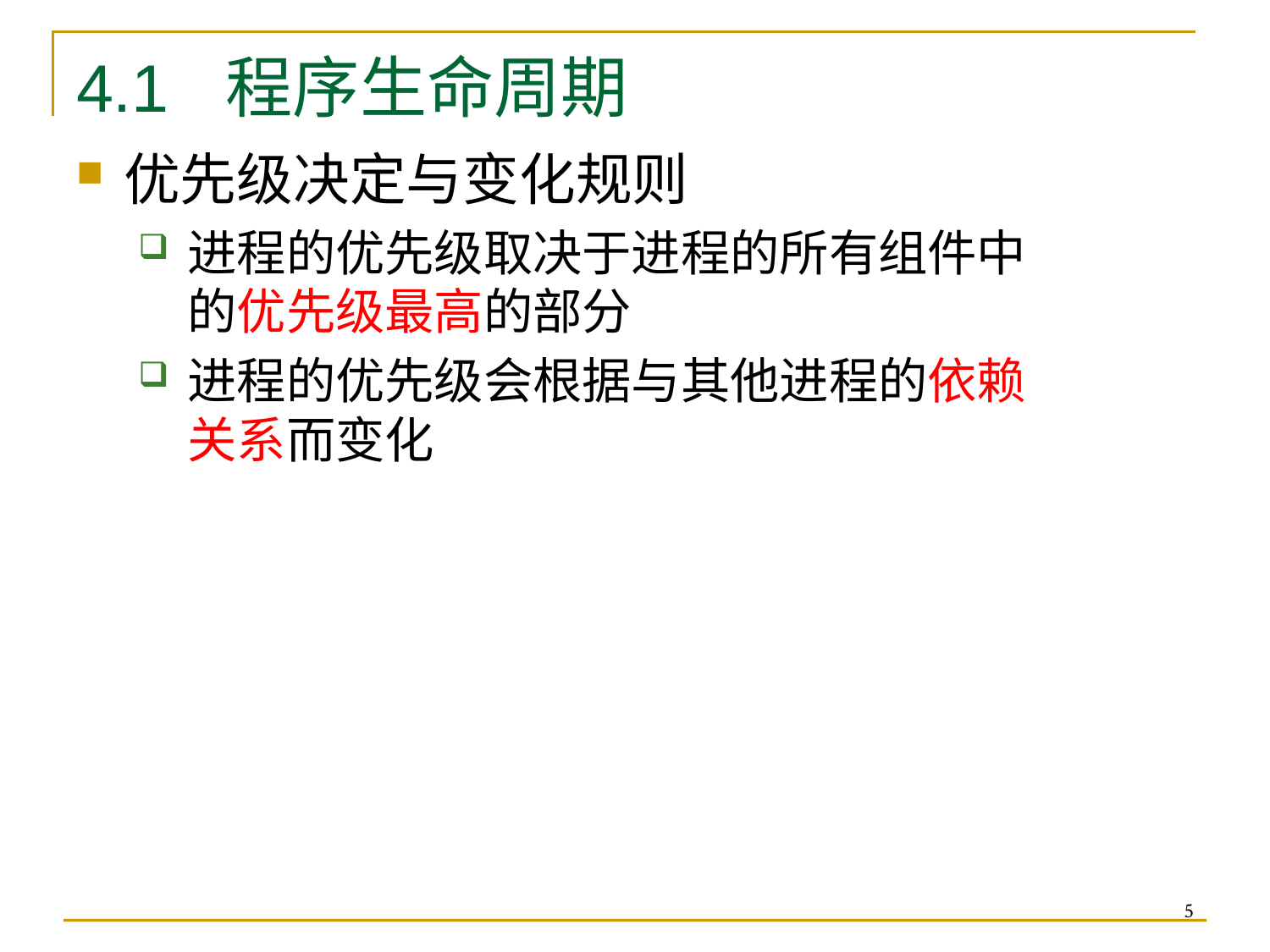

# 4.1 程序生命周期
优先级决定与变化规则
进程的优先级取决于进程的所有组件中的优先级最高的部分
进程的优先级会根据与其他进程的依赖关系而变化
5